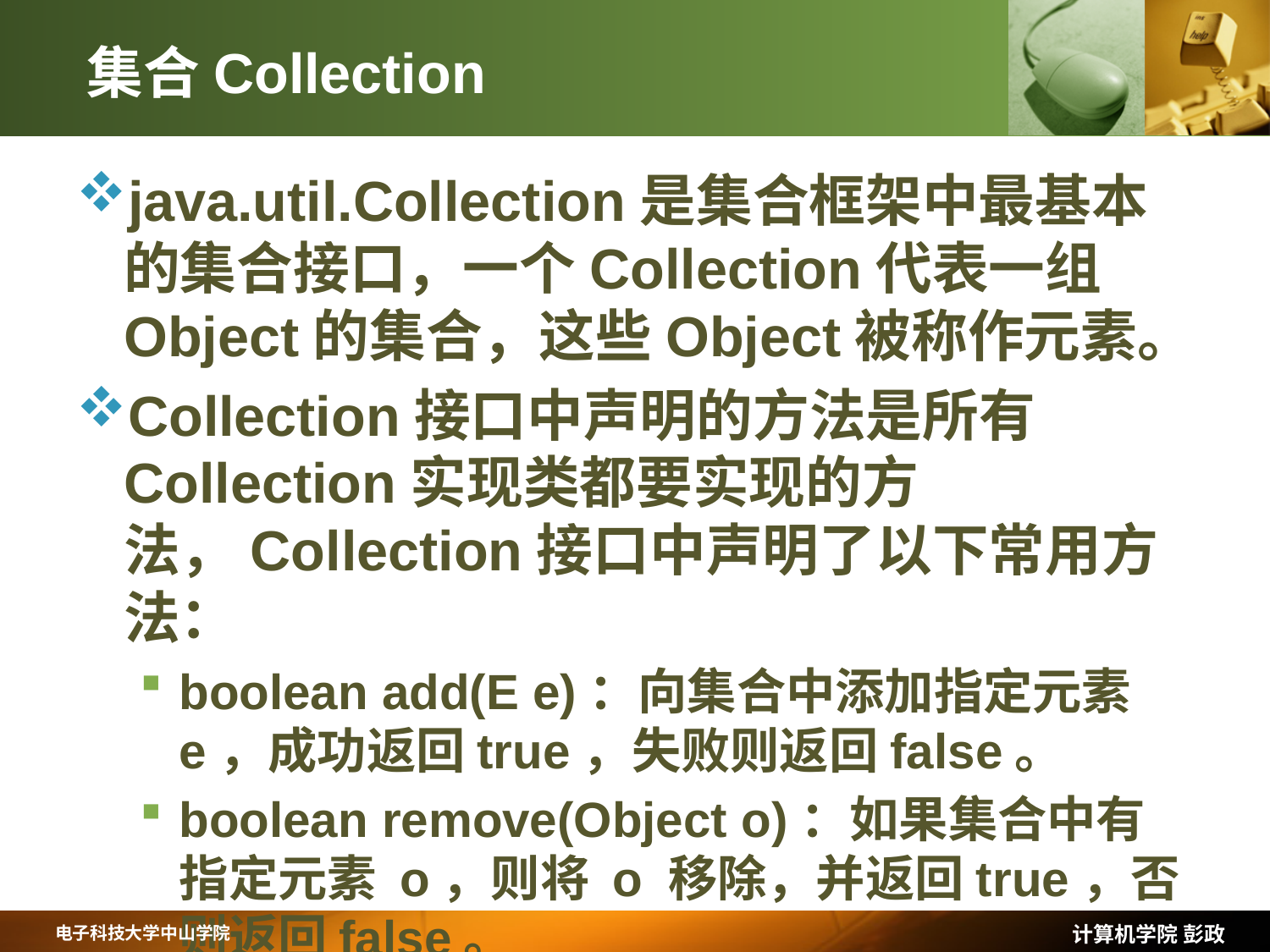

# 集合Collection
java.util.Collection是集合框架中最基本的集合接口，一个Collection代表一组Object的集合，这些Object被称作元素。
Collection接口中声明的方法是所有Collection实现类都要实现的方法，Collection接口中声明了以下常用方法：
boolean add(E e)：向集合中添加指定元素 e，成功返回true，失败则返回false。
boolean remove(Object o)：如果集合中有指定元素 o，则将 o 移除，并返回true，否则返回false。

计算机学院 彭政
电子科技大学中山学院